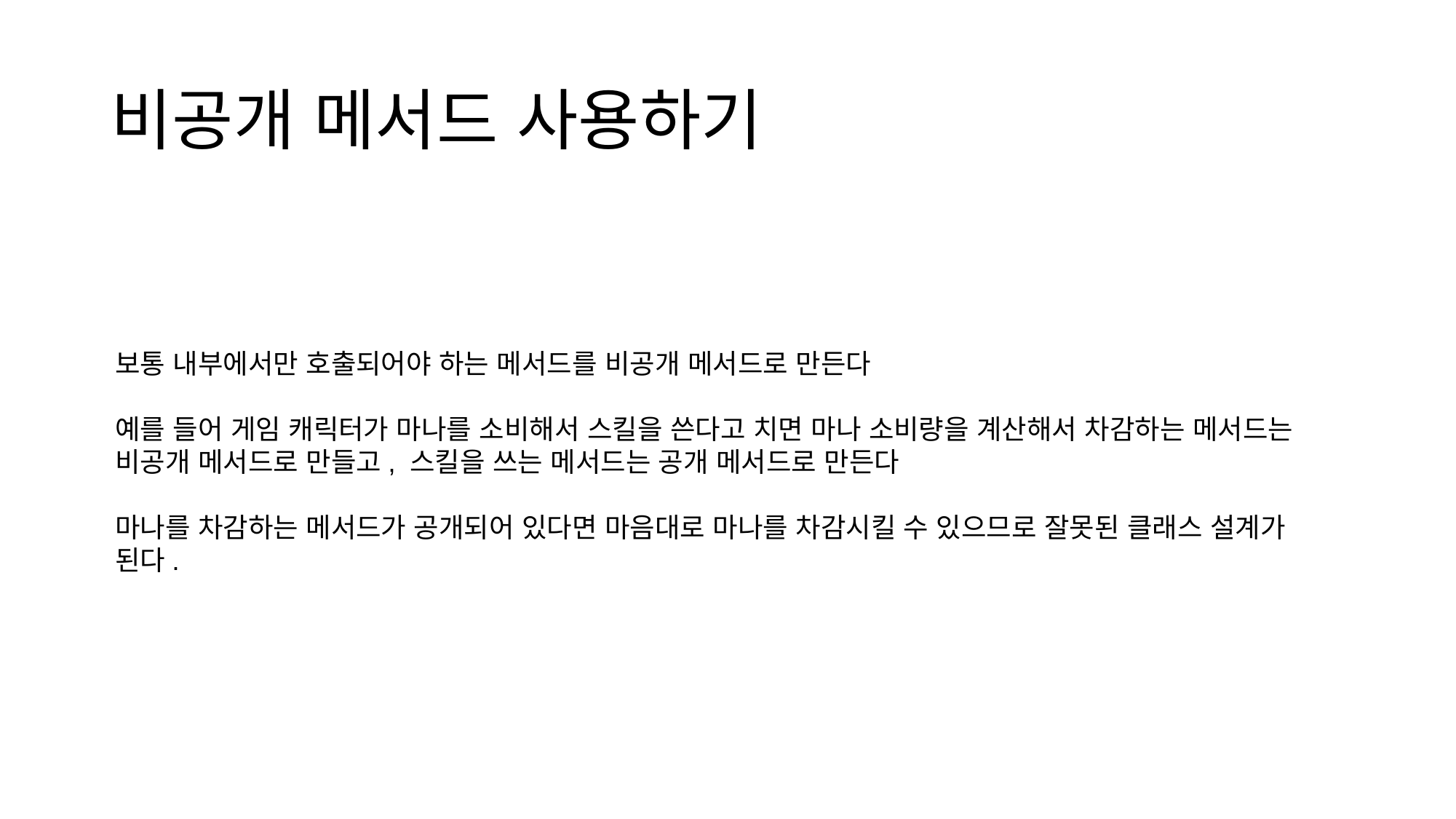

# 비공개 메서드 사용하기
보통 내부에서만 호출되어야 하는 메서드를 비공개 메서드로 만든다

예를 들어 게임 캐릭터가 마나를 소비해서 스킬을 쓴다고 치면 마나 소비량을 계산해서 차감하는 메서드는 비공개 메서드로 만들고, 스킬을 쓰는 메서드는 공개 메서드로 만든다

마나를 차감하는 메서드가 공개되어 있다면 마음대로 마나를 차감시킬 수 있으므로 잘못된 클래스 설계가 된다.